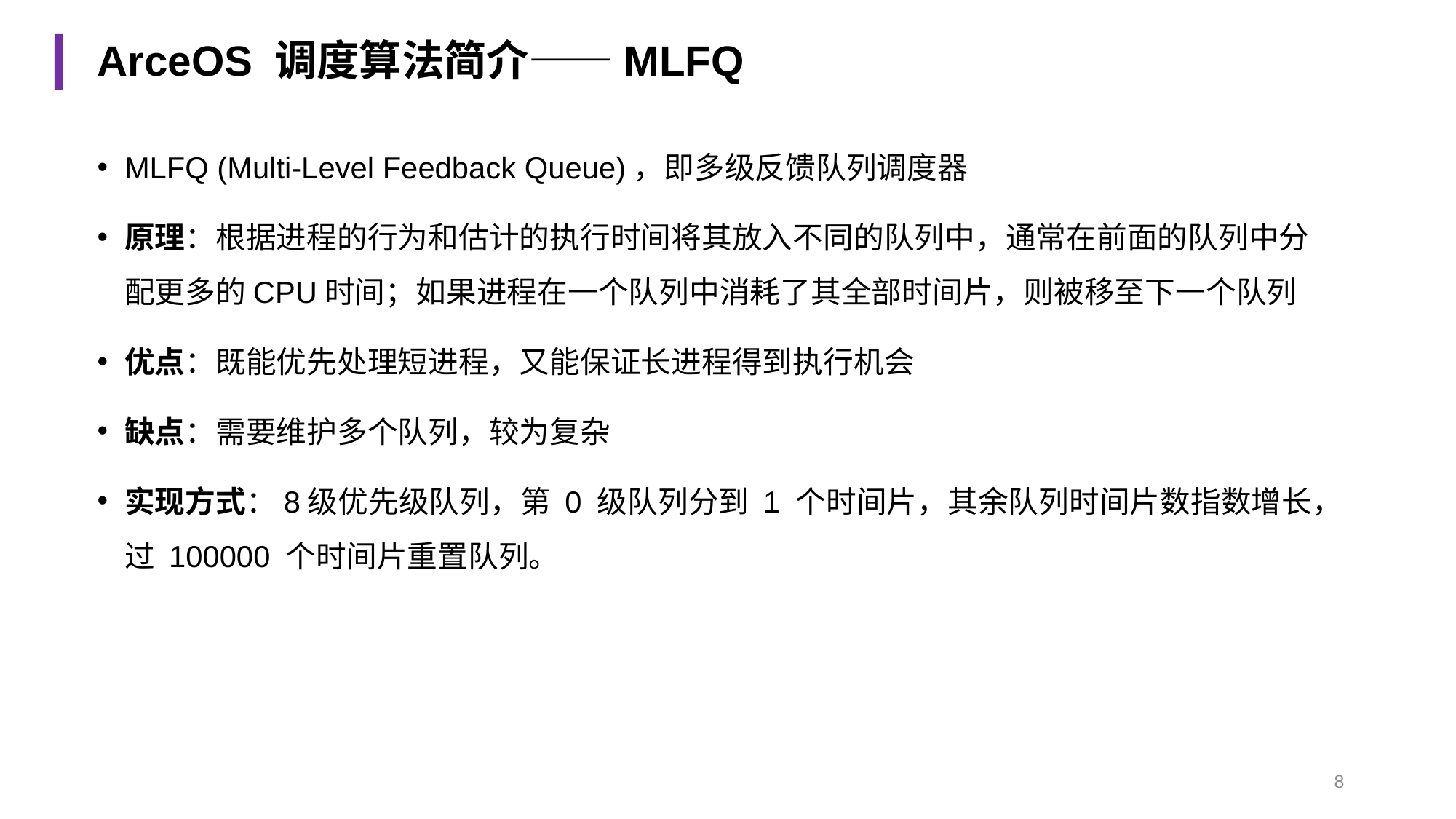

# ArceOS 调度算法简介——MLFQ

MLFQ (Multi-Level Feedback Queue)，即多级反馈队列调度器
原理：根据进程的行为和估计的执行时间将其放入不同的队列中，通常在前面的队列中分配更多的CPU时间；如果进程在一个队列中消耗了其全部时间片，则被移至下一个队列
优点：既能优先处理短进程，又能保证长进程得到执行机会
缺点：需要维护多个队列，较为复杂
实现方式：8级优先级队列，第 0 级队列分到 1 个时间片，其余队列时间片数指数增长，过 100000 个时间片重置队列。
8